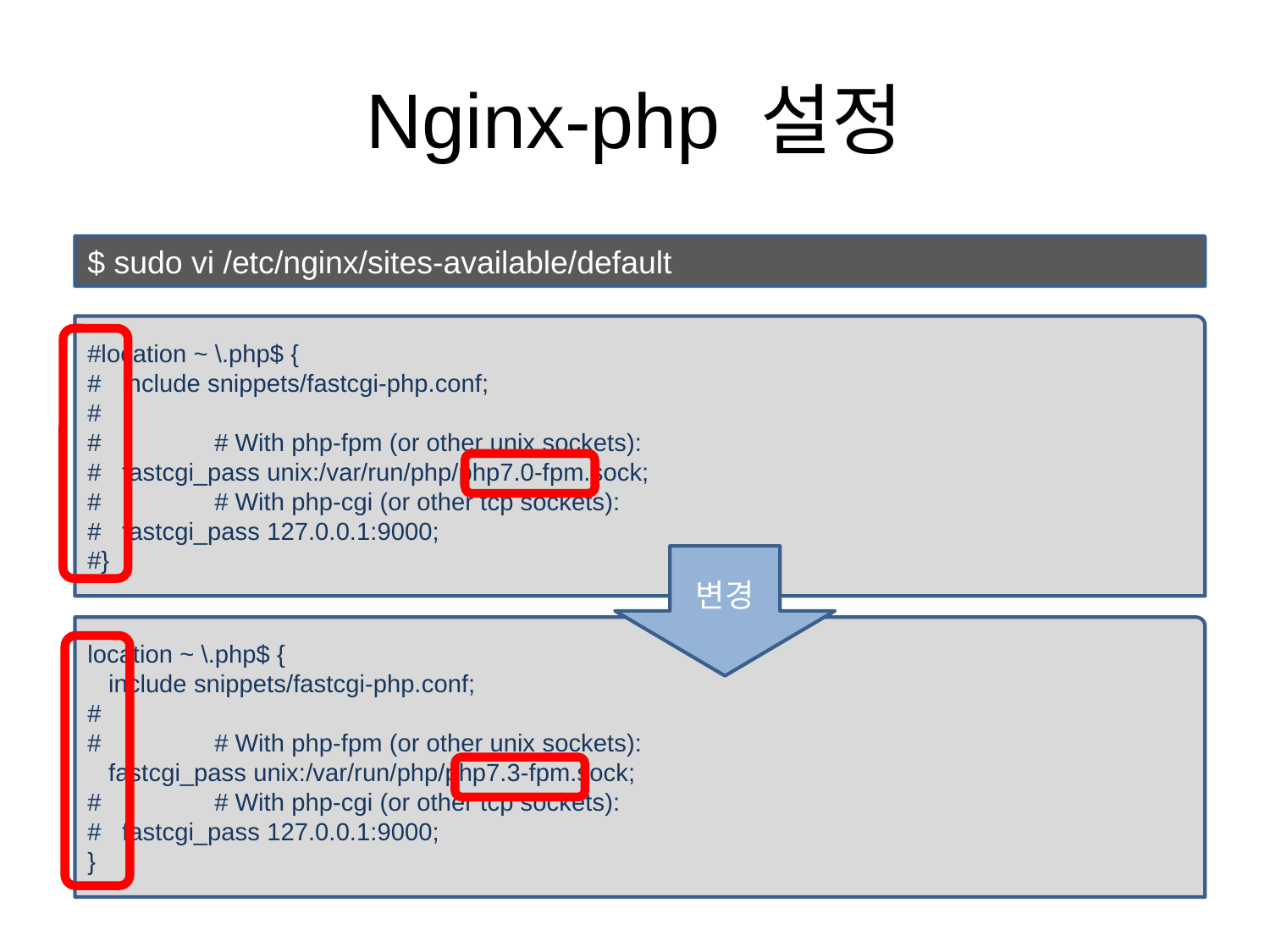

# Nginx-php 설정

$ sudo vi /etc/nginx/sites-available/default
#location ~ \.php$ {
#   include snippets/fastcgi-php.conf;
#
# 	# With php-fpm (or other unix sockets):
#   fastcgi_pass unix:/var/run/php/php7.0-fpm.sock;
# 	# With php-cgi (or other tcp sockets):
#   fastcgi_pass 127.0.0.1:9000;
#}

변경
location ~ \.php$ {
   include snippets/fastcgi-php.conf;
#
# 	# With php-fpm (or other unix sockets):
   fastcgi_pass unix:/var/run/php/php7.3-fpm.sock;
# 	# With php-cgi (or other tcp sockets):
#   fastcgi_pass 127.0.0.1:9000;
}